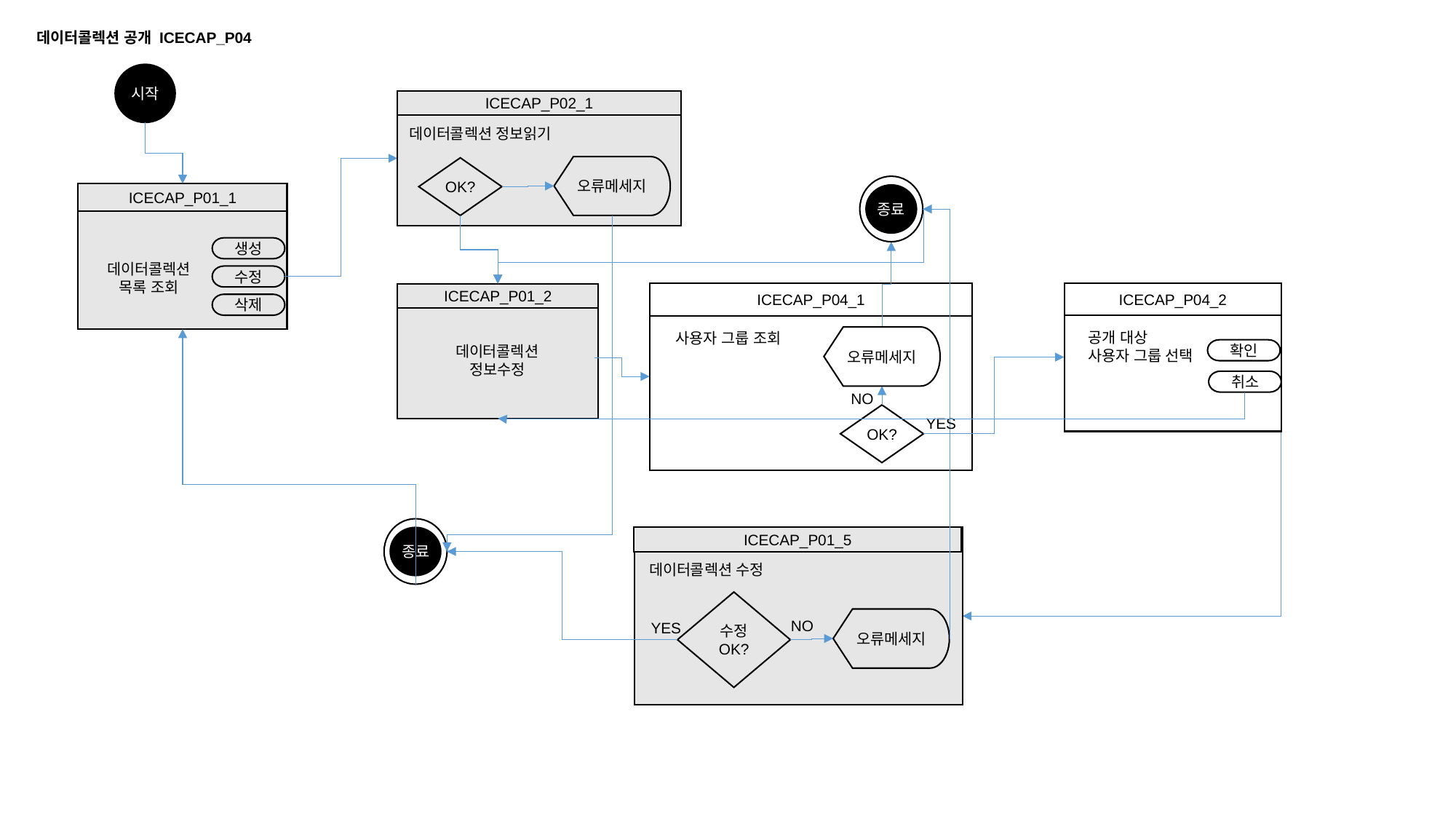

데이터콜렉션 공개 ICECAP_P04
시작

ICECAP_P02_1
데이터콜렉션 정보읽기
오류메세지
OK?

종료

ICECAP_P01_1
생성
데이터콜렉션
목록 조회
수정

ICECAP_P04_1
ICECAP_P04_2

ICECAP_P01_2
삭제
공개 대상
사용자 그룹 선택
 사용자 그룹 조회
오류메세지
데이터콜렉션
정보수정
확인
취소
NO
OK?
YES

종료

ICECAP_P01_5
데이터콜렉션 수정
수정 OK?
오류메세지
NO
YES